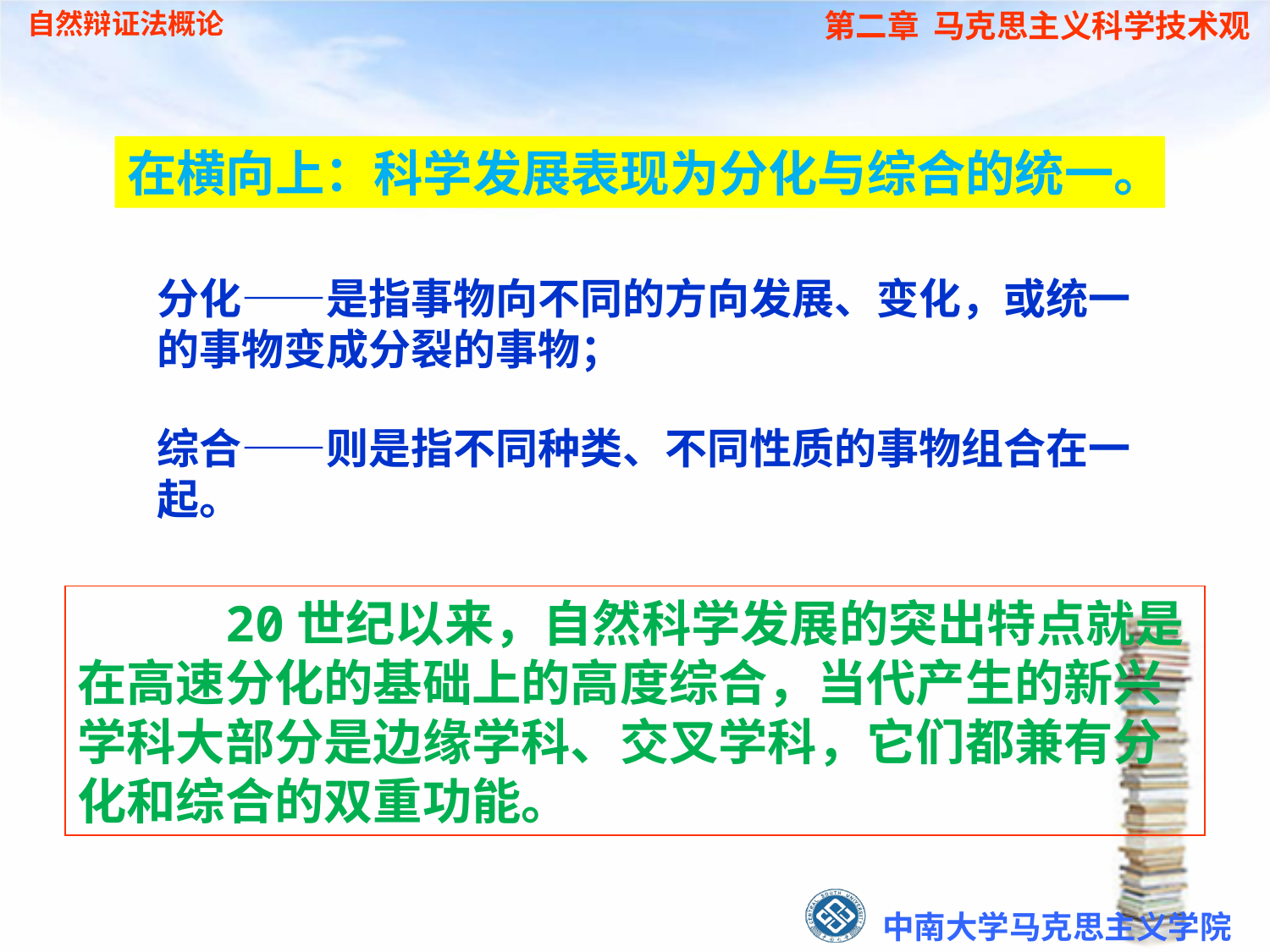

在横向上：科学发展表现为分化与综合的统一。
分化——是指事物向不同的方向发展、变化，或统一的事物变成分裂的事物；
综合——则是指不同种类、不同性质的事物组合在一起。
     20世纪以来，自然科学发展的突出特点就是在高速分化的基础上的高度综合，当代产生的新兴学科大部分是边缘学科、交叉学科，它们都兼有分化和综合的双重功能。